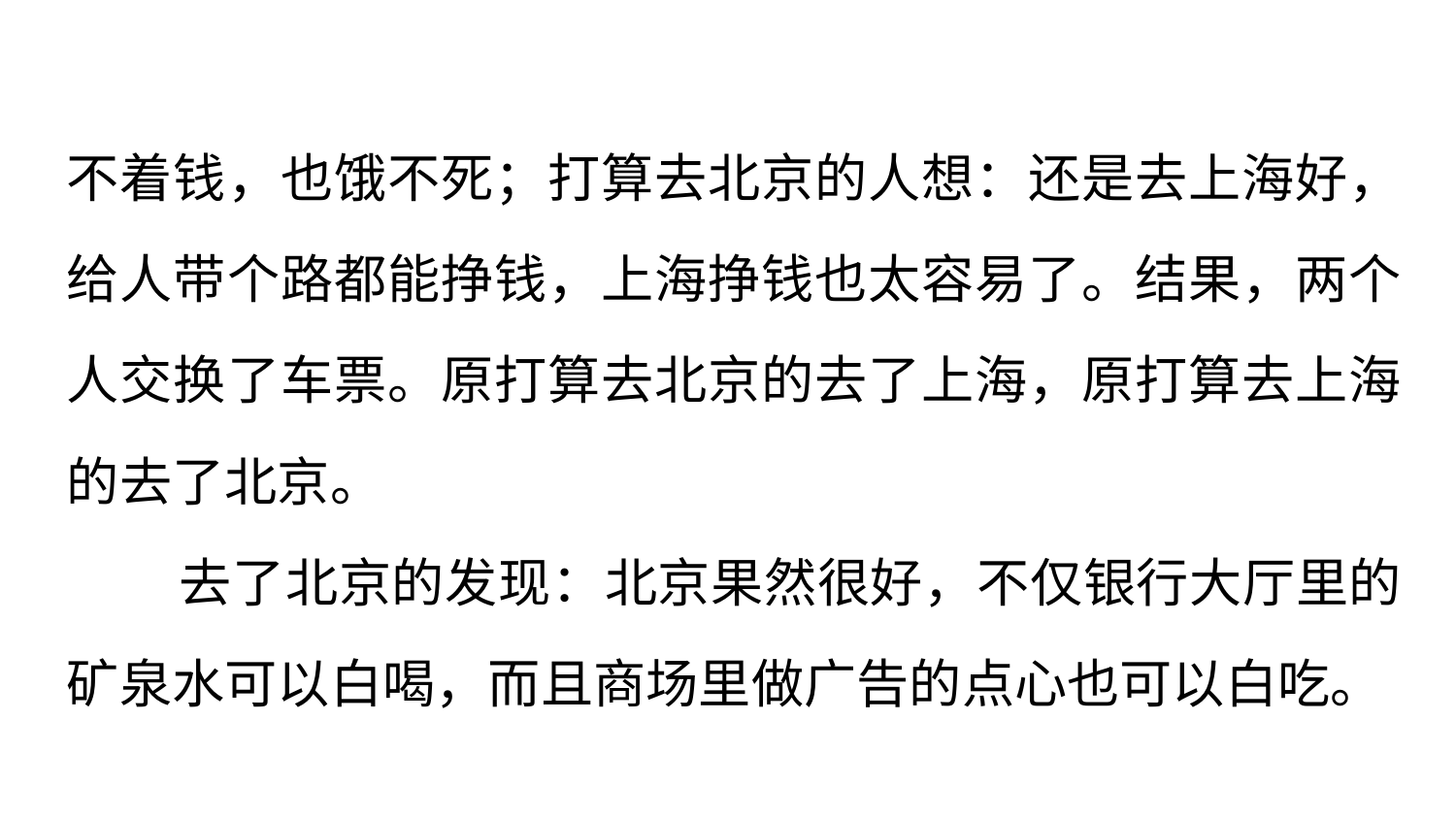

不着钱，也饿不死；打算去北京的人想：还是去上海好，给人带个路都能挣钱，上海挣钱也太容易了。结果，两个人交换了车票。原打算去北京的去了上海，原打算去上海的去了北京。
        去了北京的发现：北京果然很好，不仅银行大厅里的矿泉水可以白喝，而且商场里做广告的点心也可以白吃。